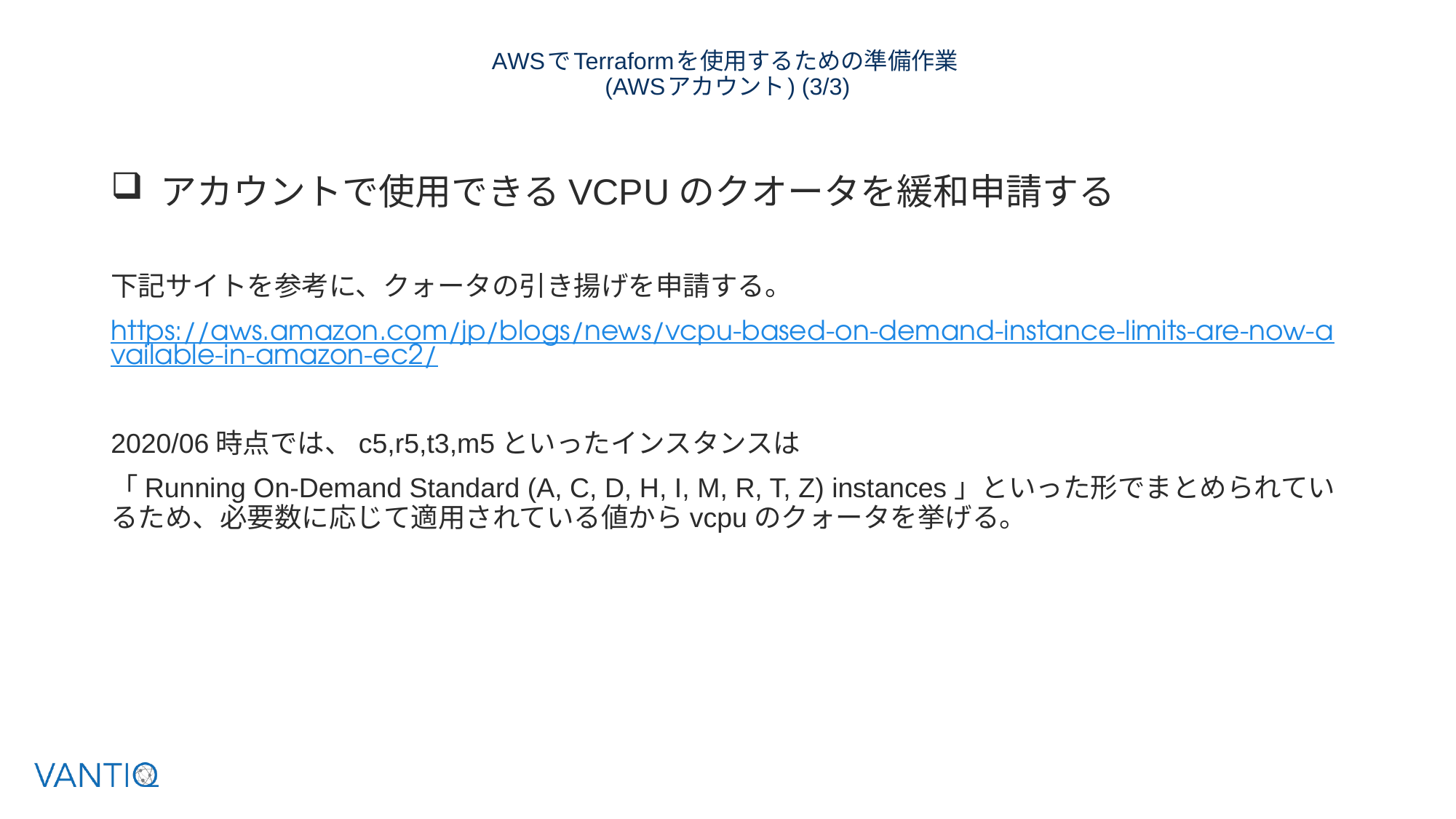

# AWSでTerraformを使用するための準備作業 (AWSアカウント) (3/3)
 アカウントで使用できるVCPUのクオータを緩和申請する

下記サイトを参考に、クォータの引き揚げを申請する。
https://aws.amazon.com/jp/blogs/news/vcpu-based-on-demand-instance-limits-are-now-available-in-amazon-ec2/

2020/06時点では、c5,r5,t3,m5といったインスタンスは
「Running On-Demand Standard (A, C, D, H, I, M, R, T, Z) instances」といった形でまとめられているため、必要数に応じて適用されている値からvcpuのクォータを挙げる。